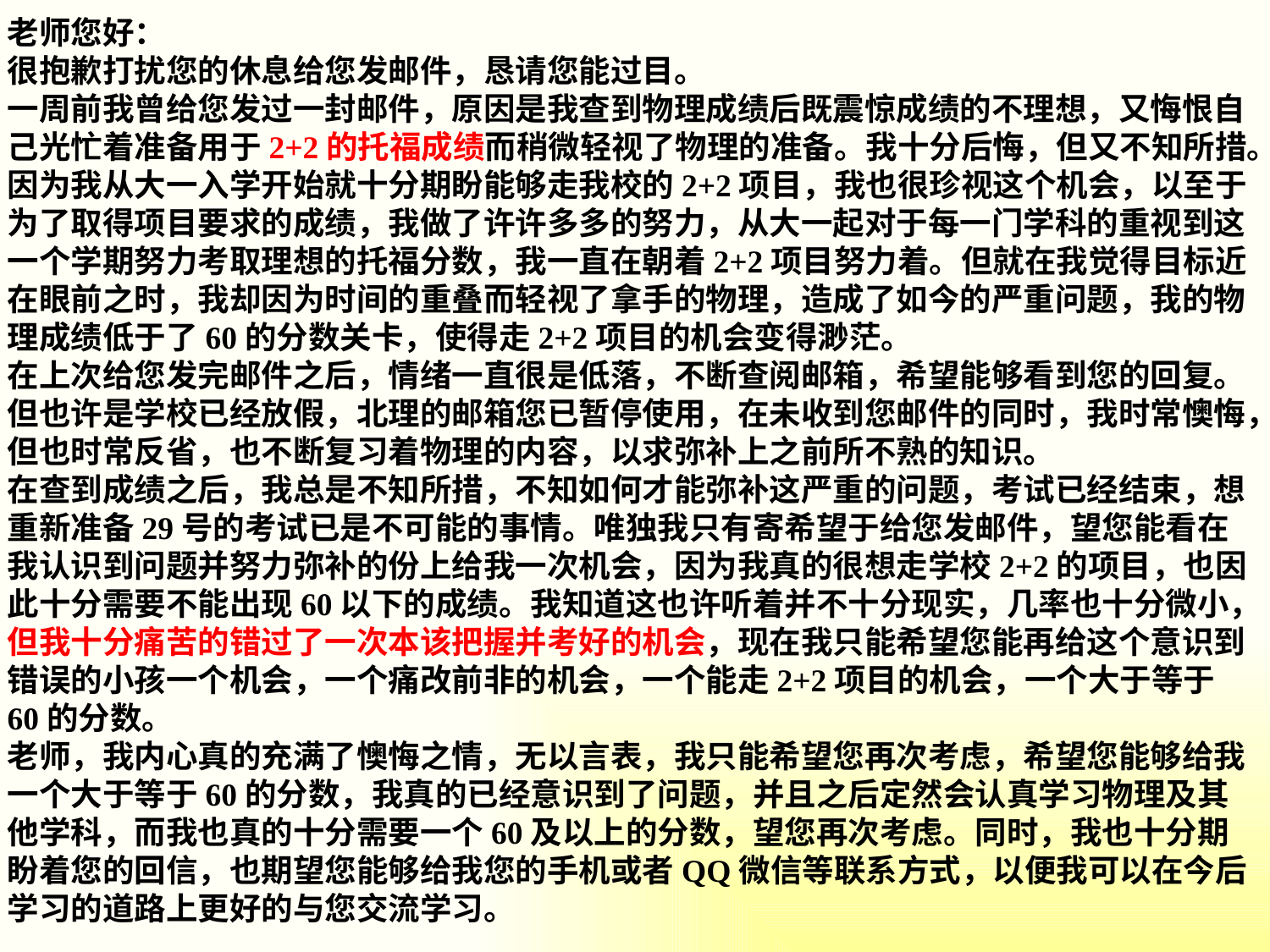

老师您好：
很抱歉打扰您的休息给您发邮件，恳请您能过目。
一周前我曾给您发过一封邮件，原因是我查到物理成绩后既震惊成绩的不理想，又悔恨自己光忙着准备用于2+2的托福成绩而稍微轻视了物理的准备。我十分后悔，但又不知所措。因为我从大一入学开始就十分期盼能够走我校的2+2项目，我也很珍视这个机会，以至于为了取得项目要求的成绩，我做了许许多多的努力，从大一起对于每一门学科的重视到这一个学期努力考取理想的托福分数，我一直在朝着2+2项目努力着。但就在我觉得目标近在眼前之时，我却因为时间的重叠而轻视了拿手的物理，造成了如今的严重问题，我的物理成绩低于了60的分数关卡，使得走2+2项目的机会变得渺茫。
在上次给您发完邮件之后，情绪一直很是低落，不断查阅邮箱，希望能够看到您的回复。但也许是学校已经放假，北理的邮箱您已暂停使用，在未收到您邮件的同时，我时常懊悔，但也时常反省，也不断复习着物理的内容，以求弥补上之前所不熟的知识。
在查到成绩之后，我总是不知所措，不知如何才能弥补这严重的问题，考试已经结束，想重新准备29号的考试已是不可能的事情。唯独我只有寄希望于给您发邮件，望您能看在我认识到问题并努力弥补的份上给我一次机会，因为我真的很想走学校2+2的项目，也因此十分需要不能出现60以下的成绩。我知道这也许听着并不十分现实，几率也十分微小，但我十分痛苦的错过了一次本该把握并考好的机会，现在我只能希望您能再给这个意识到错误的小孩一个机会，一个痛改前非的机会，一个能走2+2项目的机会，一个大于等于60的分数。
老师，我内心真的充满了懊悔之情，无以言表，我只能希望您再次考虑，希望您能够给我一个大于等于60的分数，我真的已经意识到了问题，并且之后定然会认真学习物理及其他学科，而我也真的十分需要一个60及以上的分数，望您再次考虑。同时，我也十分期盼着您的回信，也期望您能够给我您的手机或者QQ微信等联系方式，以便我可以在今后学习的道路上更好的与您交流学习。